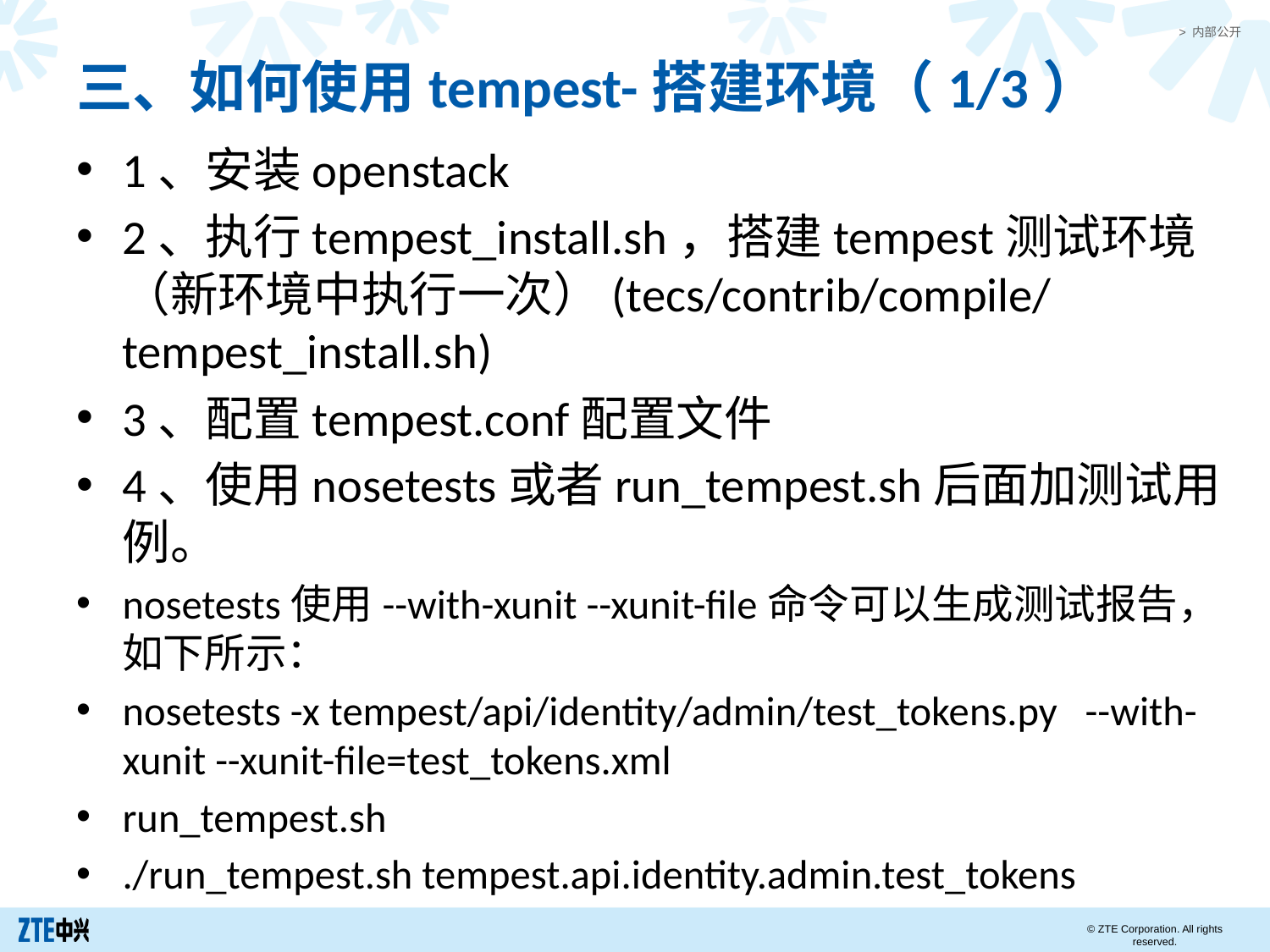

# 三、如何使用tempest-搭建环境（1/3）
1、安装openstack
2、执行tempest_install.sh，搭建tempest测试环境（新环境中执行一次）(tecs/contrib/compile/tempest_install.sh)
3、配置tempest.conf配置文件
4、使用nosetests或者run_tempest.sh后面加测试用例。
nosetests使用--with-xunit --xunit-file命令可以生成测试报告，如下所示：
nosetests -x tempest/api/identity/admin/test_tokens.py   --with-xunit --xunit-file=test_tokens.xml
run_tempest.sh
./run_tempest.sh tempest.api.identity.admin.test_tokens